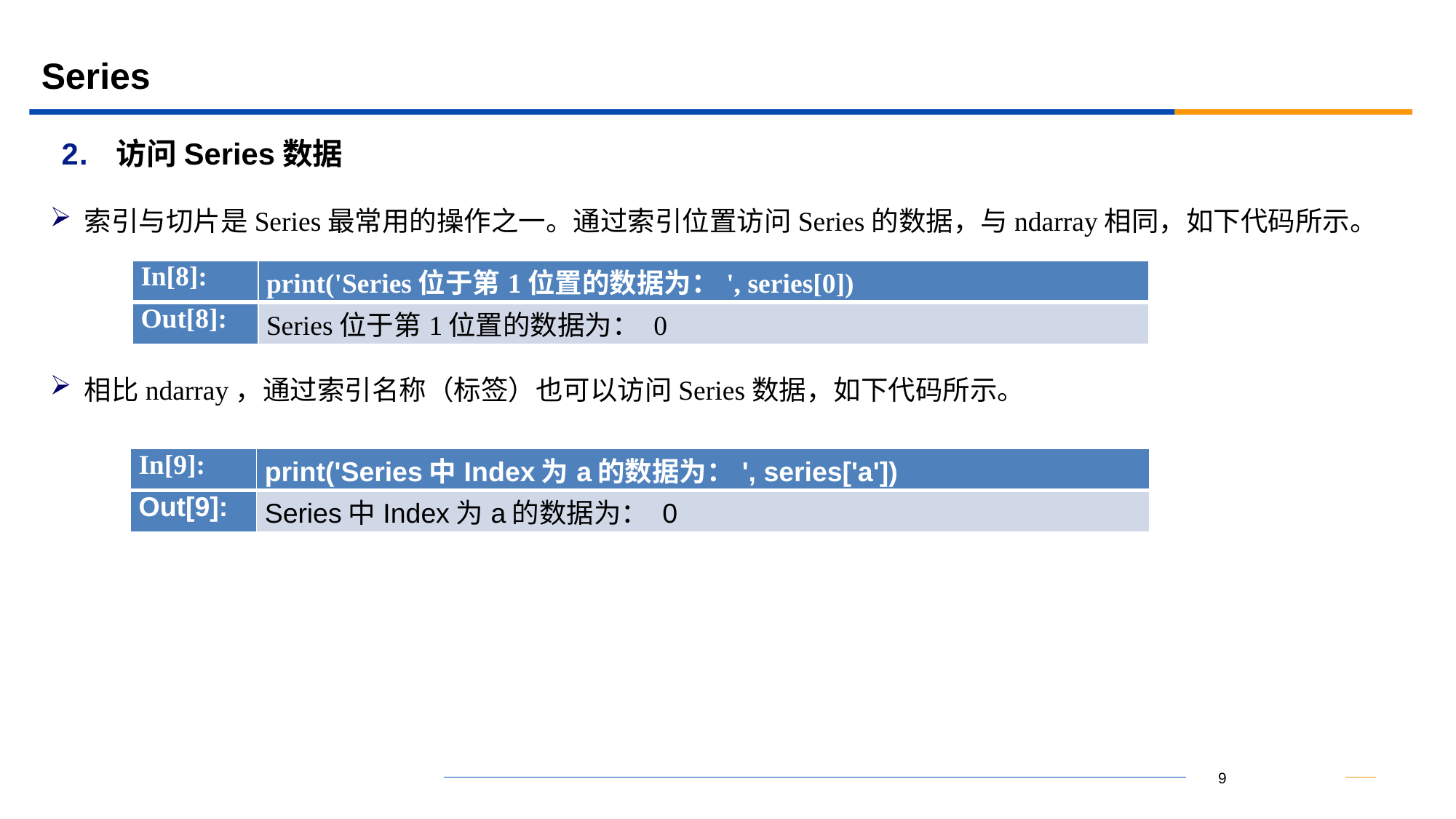

# Series
访问Series数据
索引与切片是Series最常用的操作之一。通过索引位置访问Series的数据，与ndarray相同，如下代码所示。
| In[8]: | print('Series位于第1位置的数据为：', series[0]) |
| --- | --- |
| Out[8]: | Series位于第1位置的数据为： 0 |
相比ndarray，通过索引名称（标签）也可以访问Series数据，如下代码所示。
| In[9]: | print('Series中Index为a的数据为：', series['a']) |
| --- | --- |
| Out[9]: | Series中Index为a的数据为： 0 |